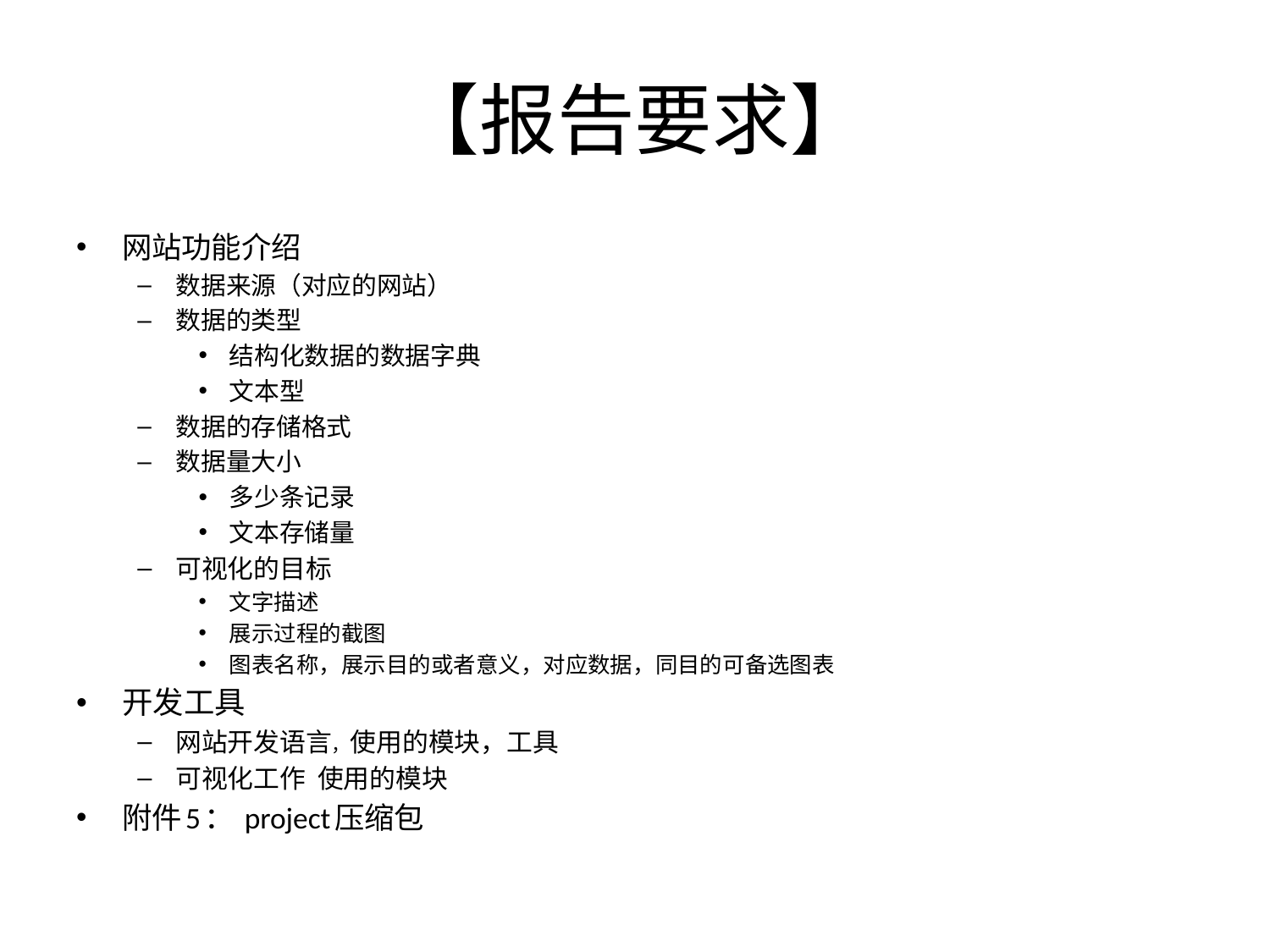

# 【报告要求】
网站功能介绍
数据来源（对应的网站）
数据的类型
结构化数据的数据字典
文本型
数据的存储格式
数据量大小
多少条记录
文本存储量
可视化的目标
文字描述
展示过程的截图
图表名称，展示目的或者意义，对应数据，同目的可备选图表
开发工具
网站开发语言，使用的模块，工具
可视化工作  使用的模块
附件5： project压缩包